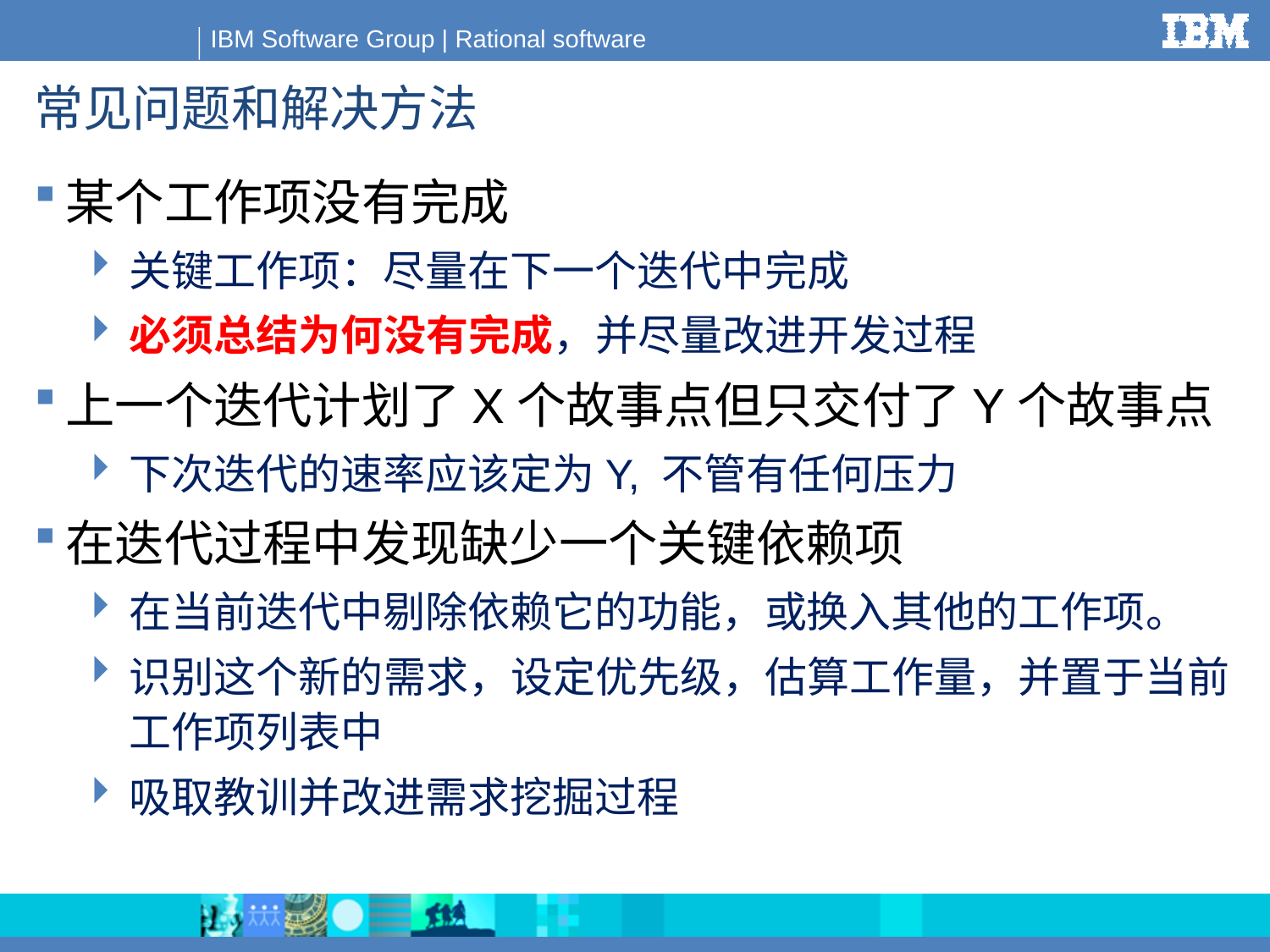

# 常见问题和解决方法
某个工作项没有完成
关键工作项：尽量在下一个迭代中完成
必须总结为何没有完成，并尽量改进开发过程
上一个迭代计划了X个故事点但只交付了Y个故事点
下次迭代的速率应该定为Y, 不管有任何压力
在迭代过程中发现缺少一个关键依赖项
在当前迭代中剔除依赖它的功能，或换入其他的工作项。
识别这个新的需求，设定优先级，估算工作量，并置于当前工作项列表中
吸取教训并改进需求挖掘过程